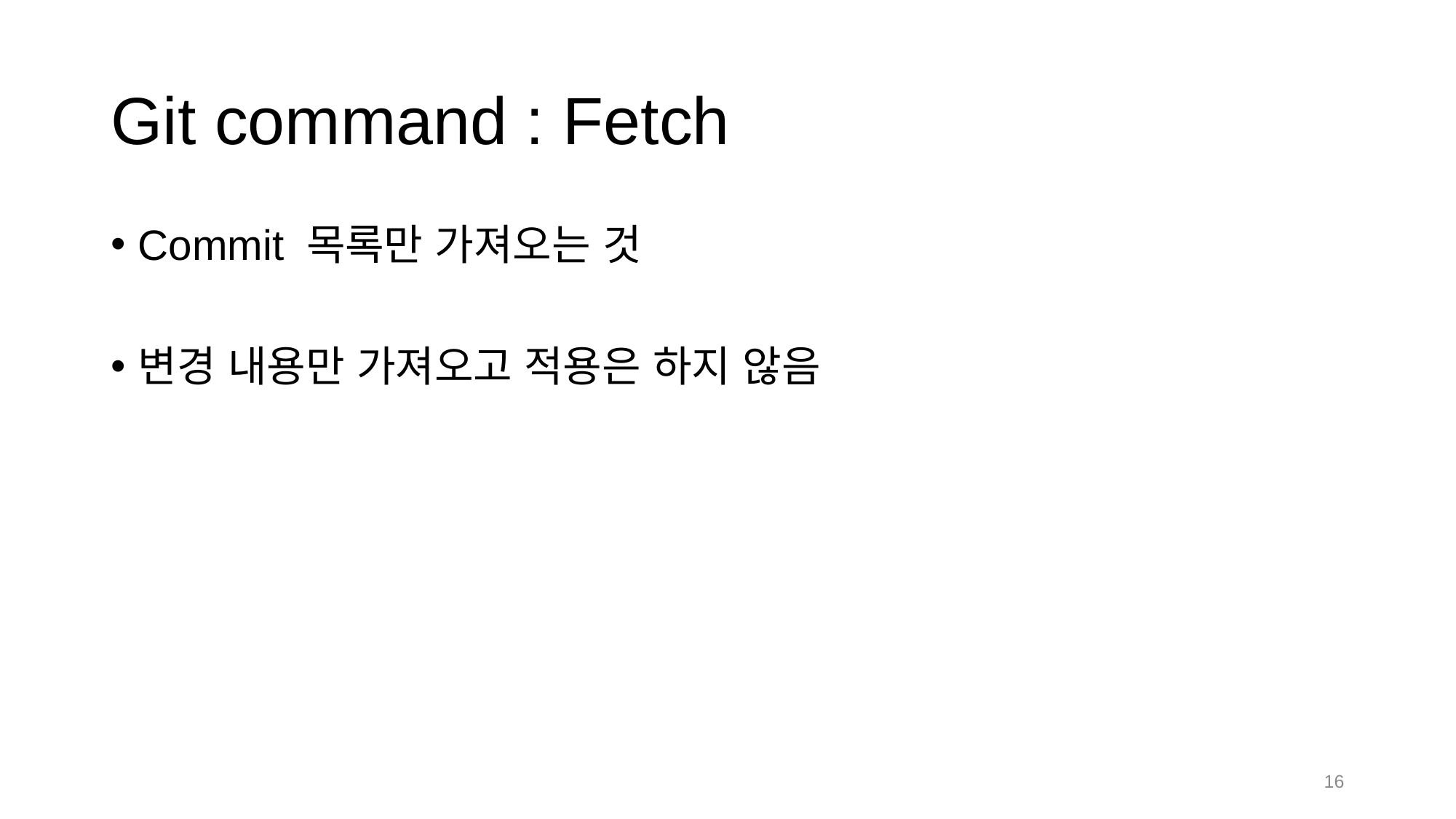

# Git command : Fetch
Commit 목록만 가져오는 것

변경 내용만 가져오고 적용은 하지 않음
16